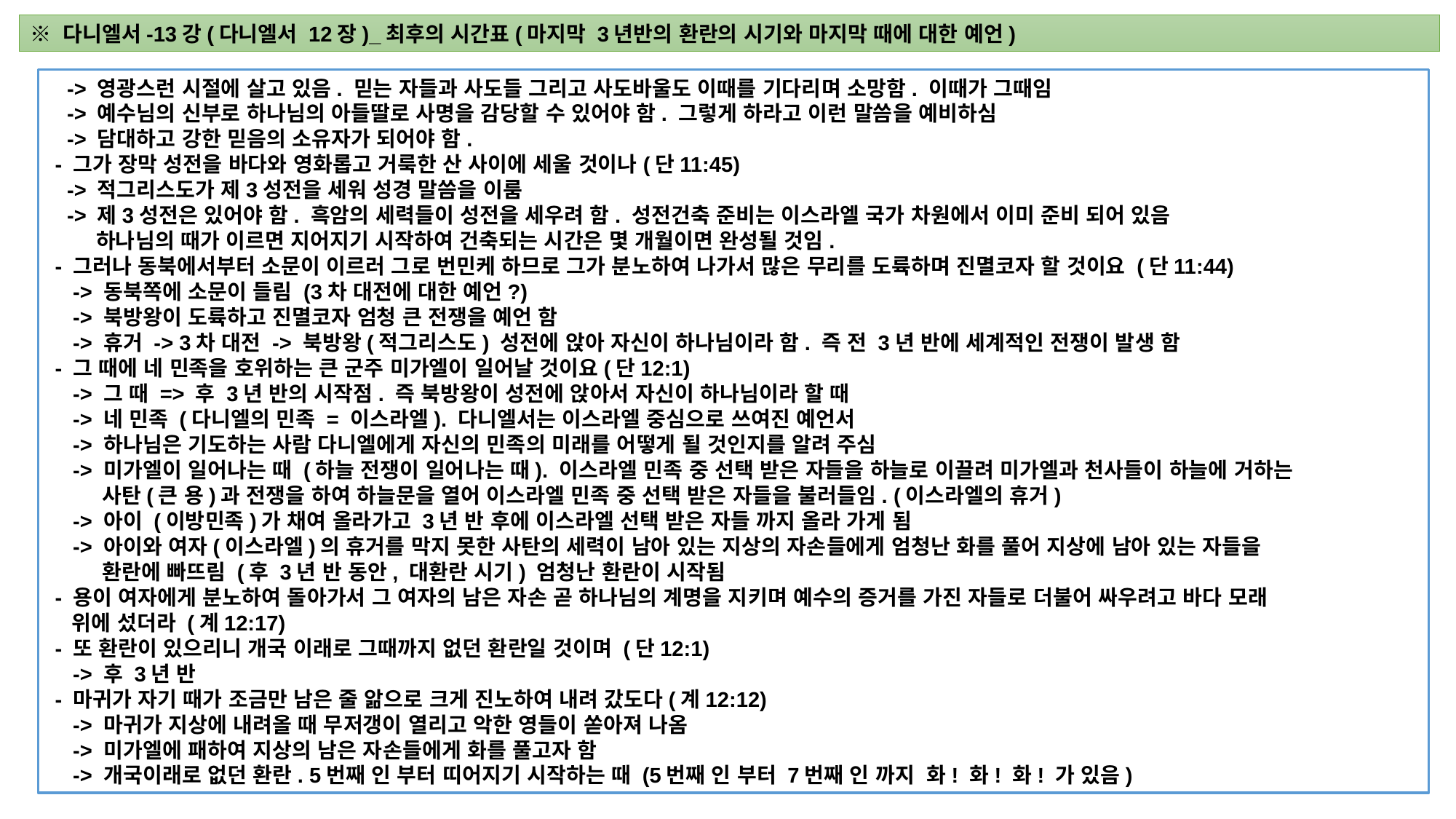

※ 다니엘서-13강(다니엘서 12장)_최후의 시간표(마지막 3년반의 환란의 시기와 마지막 때에 대한 예언)
   -> 영광스런 시절에 살고 있음. 믿는 자들과 사도들 그리고 사도바울도 이때를 기다리며 소망함. 이때가 그때임
   -> 예수님의 신부로 하나님의 아들딸로 사명을 감당할 수 있어야 함. 그렇게 하라고 이런 말씀을 예비하심
   -> 담대하고 강한 믿음의 소유자가 되어야 함.
 - 그가 장막 성전을 바다와 영화롭고 거룩한 산 사이에 세울 것이나(단11:45)
   -> 적그리스도가 제3성전을 세워 성경 말씀을 이룸
   -> 제3성전은 있어야 함. 흑암의 세력들이 성전을 세우려 함. 성전건축 준비는 이스라엘 국가 차원에서 이미 준비 되어 있음
       하나님의 때가 이르면 지어지기 시작하여 건축되는 시간은 몇 개월이면 완성될 것임.
 - 그러나 동북에서부터 소문이 이르러 그로 번민케 하므로 그가 분노하여 나가서 많은 무리를 도륙하며 진멸코자 할 것이요 (단11:44)
    -> 동북쪽에 소문이 들림 (3차 대전에 대한 예언?)
    -> 북방왕이 도륙하고 진멸코자 엄청 큰 전쟁을 예언 함
    -> 휴거 -> 3차 대전 -> 북방왕(적그리스도) 성전에 앉아 자신이 하나님이라 함. 즉 전 3년 반에 세계적인 전쟁이 발생 함
 - 그 때에 네 민족을 호위하는 큰 군주 미가엘이 일어날 것이요(단12:1)
    -> 그 때 => 후 3년 반의 시작점. 즉 북방왕이 성전에 앉아서 자신이 하나님이라 할 때
    -> 네 민족 (다니엘의 민족 = 이스라엘). 다니엘서는 이스라엘 중심으로 쓰여진 예언서
    -> 하나님은 기도하는 사람 다니엘에게 자신의 민족의 미래를 어떻게 될 것인지를 알려 주심
    -> 미가엘이 일어나는 때 (하늘 전쟁이 일어나는 때). 이스라엘 민족 중 선택 받은 자들을 하늘로 이끌려 미가엘과 천사들이 하늘에 거하는
        사탄(큰 용)과 전쟁을 하여 하늘문을 열어 이스라엘 민족 중 선택 받은 자들을 불러들임. (이스라엘의 휴거)
    -> 아이 (이방민족)가 채여 올라가고 3년 반 후에 이스라엘 선택 받은 자들 까지 올라 가게 됨
    -> 아이와 여자(이스라엘)의 휴거를 막지 못한 사탄의 세력이 남아 있는 지상의 자손들에게 엄청난 화를 풀어 지상에 남아 있는 자들을
        환란에 빠뜨림 (후 3년 반 동안, 대환란 시기) 엄청난 환란이 시작됨
 - 용이 여자에게 분노하여 돌아가서 그 여자의 남은 자손 곧 하나님의 계명을 지키며 예수의 증거를 가진 자들로 더불어 싸우려고 바다 모래
   위에 섰더라 (계12:17)
 - 또 환란이 있으리니 개국 이래로 그때까지 없던 환란일 것이며 (단12:1)
    -> 후 3년 반
 - 마귀가 자기 때가 조금만 남은 줄 앎으로 크게 진노하여 내려 갔도다(계12:12)
    -> 마귀가 지상에 내려올 때 무저갱이 열리고 악한 영들이 쏟아져 나옴
    -> 미가엘에 패하여 지상의 남은 자손들에게 화를 풀고자 함
    -> 개국이래로 없던 환란. 5번째 인 부터 띠어지기 시작하는 때 (5번째 인 부터 7번째 인 까지  화! 화! 화! 가 있음)